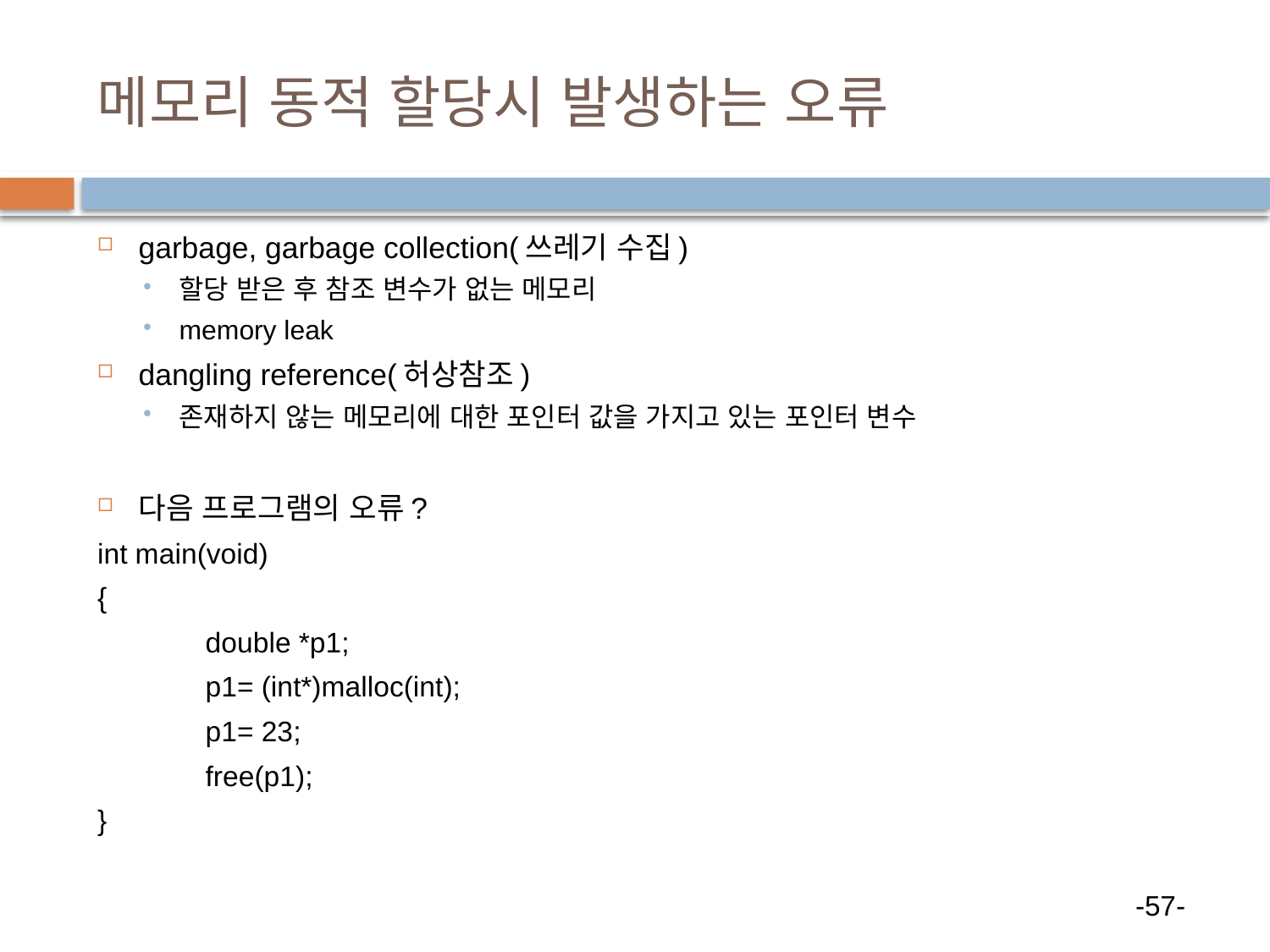

# 메모리 동적 할당시 발생하는 오류
garbage, garbage collection(쓰레기 수집)
할당 받은 후 참조 변수가 없는 메모리
memory leak
dangling reference(허상참조)
존재하지 않는 메모리에 대한 포인터 값을 가지고 있는 포인터 변수

다음 프로그램의 오류?
int main(void)
{
	double *p1;
	p1= (int*)malloc(int);
	p1= 23;
	free(p1);
}